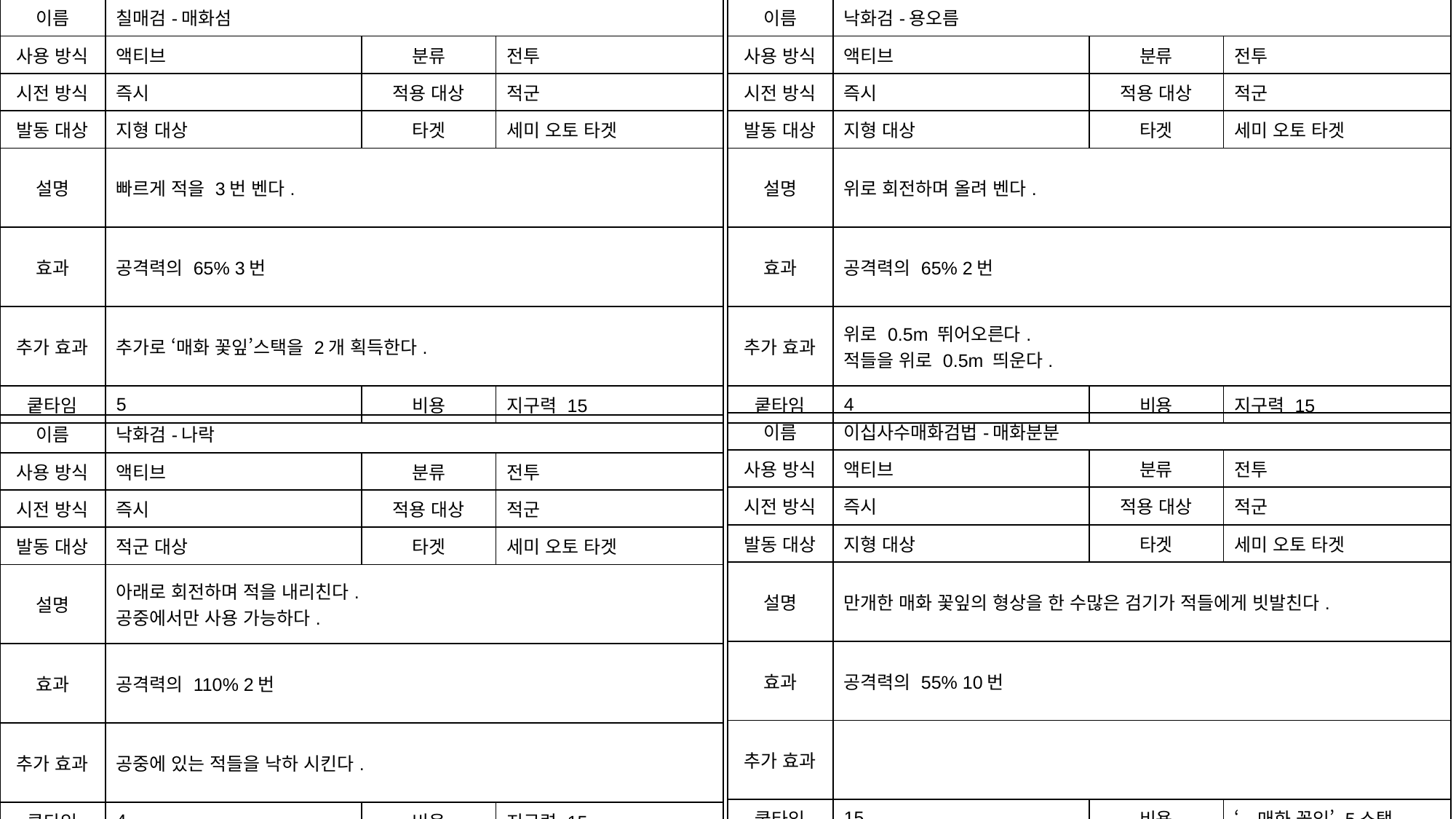

| 이름 | 칠매검-매화섬 |  |  |
| --- | --- | --- | --- |
| 사용 방식 | 액티브 | 분류 | 전투 |
| 시전 방식 | 즉시 | 적용 대상 | 적군 |
| 발동 대상 | 지형 대상 | 타겟 | 세미 오토 타겟 |
| 설명 | 빠르게 적을 3번 벤다. |  |  |
| 효과 | 공격력의 65% 3번 |  |  |
| 추가 효과 | 추가로 ‘매화 꽃잎’스택을 2개 획득한다. |  |  |
| 쿹타임 | 5 | 비용 | 지구력 15 |
| 이름 | 낙화검-용오름 |  |  |
| --- | --- | --- | --- |
| 사용 방식 | 액티브 | 분류 | 전투 |
| 시전 방식 | 즉시 | 적용 대상 | 적군 |
| 발동 대상 | 지형 대상 | 타겟 | 세미 오토 타겟 |
| 설명 | 위로 회전하며 올려 벤다. |  |  |
| 효과 | 공격력의 65% 2번 |  |  |
| 추가 효과 | 위로 0.5m 뛰어오른다. 적들을 위로 0.5m 띄운다. |  |  |
| 쿹타임 | 4 | 비용 | 지구력 15 |
| 이름 | 이십사수매화검법-매화분분 |  |  |
| --- | --- | --- | --- |
| 사용 방식 | 액티브 | 분류 | 전투 |
| 시전 방식 | 즉시 | 적용 대상 | 적군 |
| 발동 대상 | 지형 대상 | 타겟 | 세미 오토 타겟 |
| 설명 | 만개한 매화 꽃잎의 형상을 한 수많은 검기가 적들에게 빗발친다. |  |  |
| 효과 | 공격력의 55% 10번 |  |  |
| 추가 효과 |  |  |  |
| 쿹타임 | 15 | 비용 | ‘매화 꽃잎’ 5스택 |
| 이름 | 낙화검-나락 |  |  |
| --- | --- | --- | --- |
| 사용 방식 | 액티브 | 분류 | 전투 |
| 시전 방식 | 즉시 | 적용 대상 | 적군 |
| 발동 대상 | 적군 대상 | 타겟 | 세미 오토 타겟 |
| 설명 | 아래로 회전하며 적을 내리친다. 공중에서만 사용 가능하다. |  |  |
| 효과 | 공격력의 110% 2번 |  |  |
| 추가 효과 | 공중에 있는 적들을 낙하 시킨다. |  |  |
| 쿹타임 | 4 | 비용 | 지구력 15 |